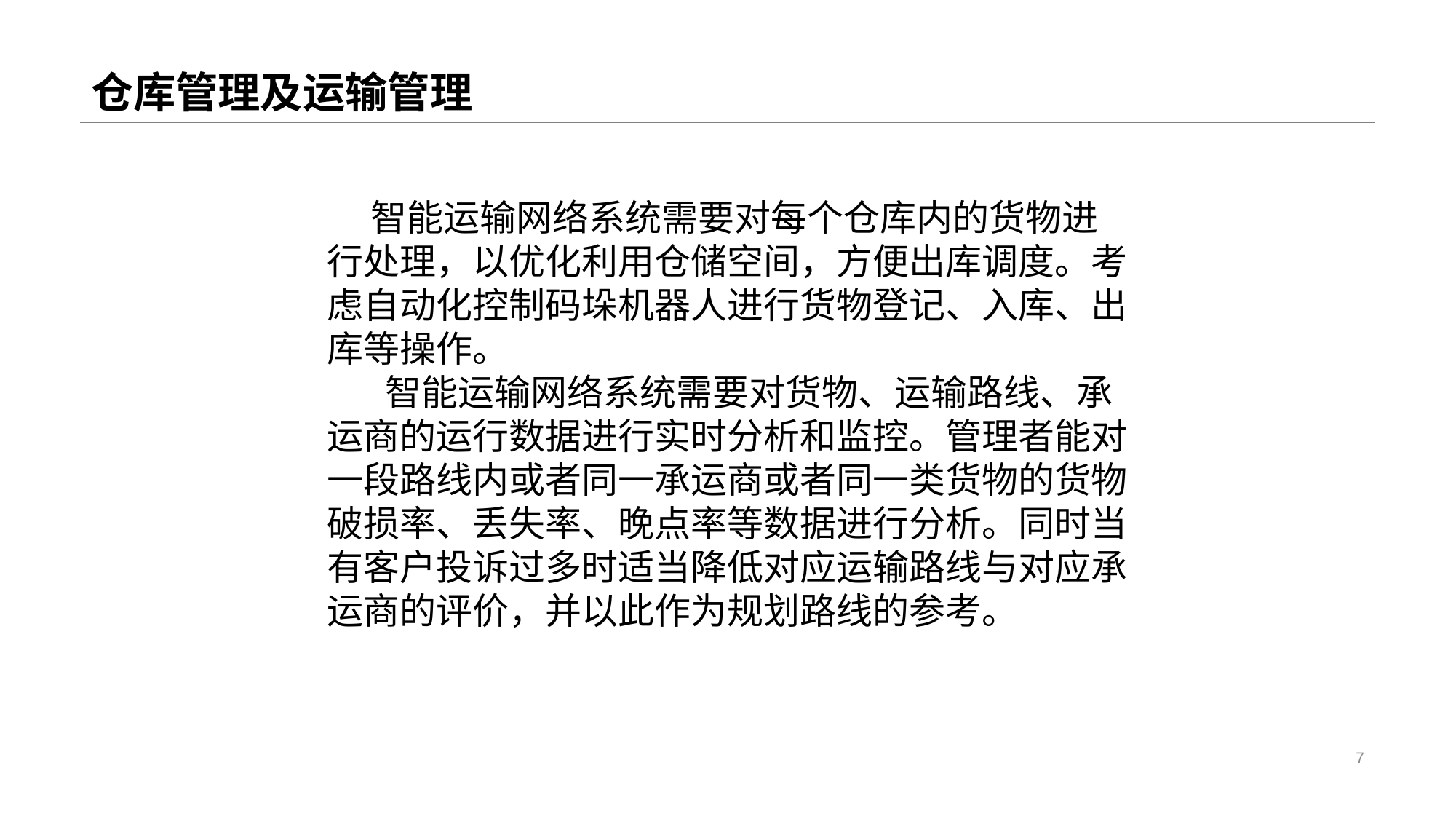

# 仓库管理及运输管理

      智能运输网络系统需要对每个仓库内的货物进行处理，以优化利用仓储空间，方便出库调度。考虑自动化控制码垛机器人进行货物登记、入库、出库等操作。
      智能运输网络系统需要对货物、运输路线、承运商的运行数据进行实时分析和监控。管理者能对一段路线内或者同一承运商或者同一类货物的货物破损率、丢失率、晚点率等数据进行分析。同时当有客户投诉过多时适当降低对应运输路线与对应承运商的评价，并以此作为规划路线的参考。
7